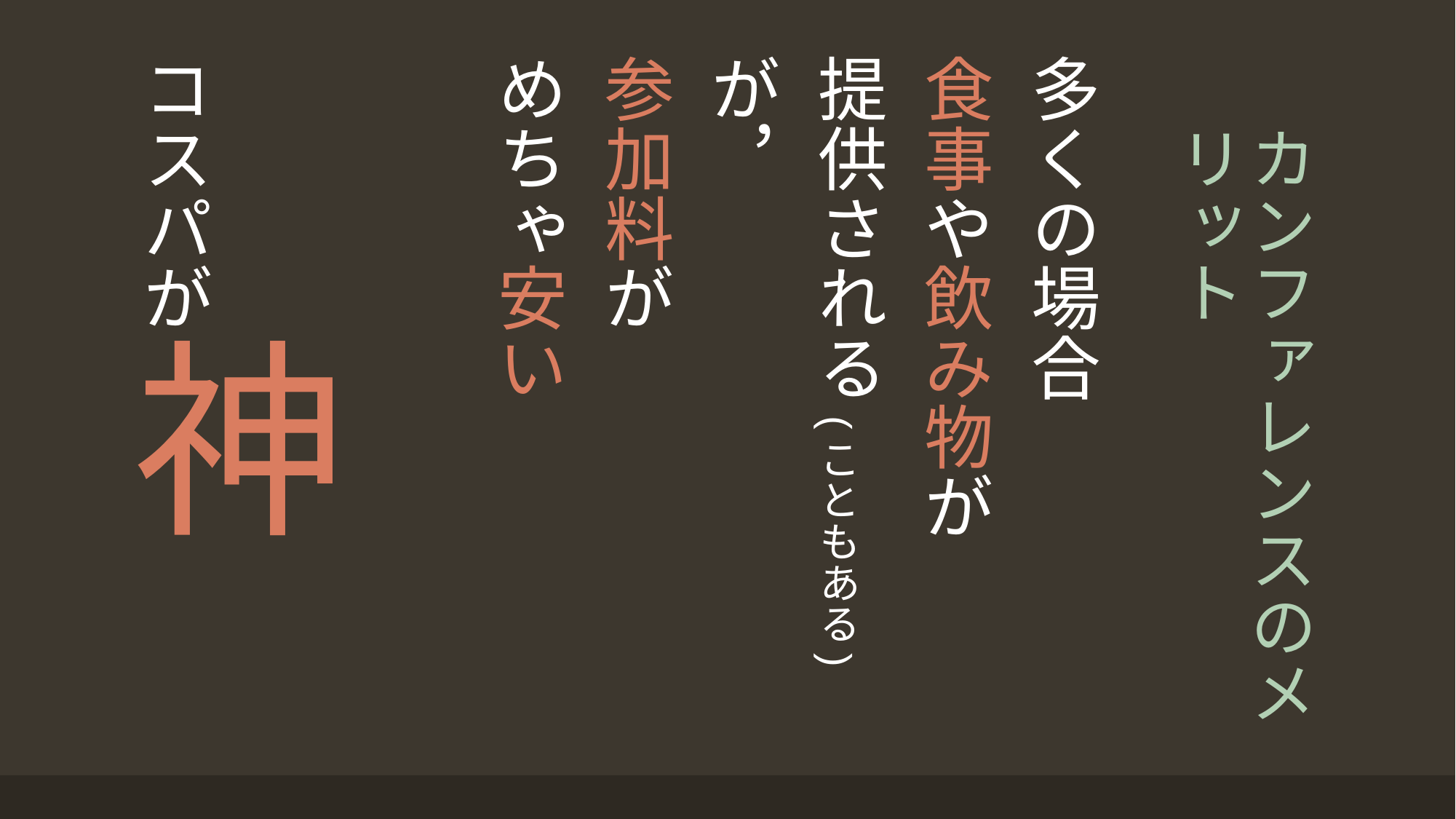

多くの場合
食事や飲み物が
提供される(こともある)
が，
参加料が
めちゃ安い

コスパが神
# カンファレンスのメリット